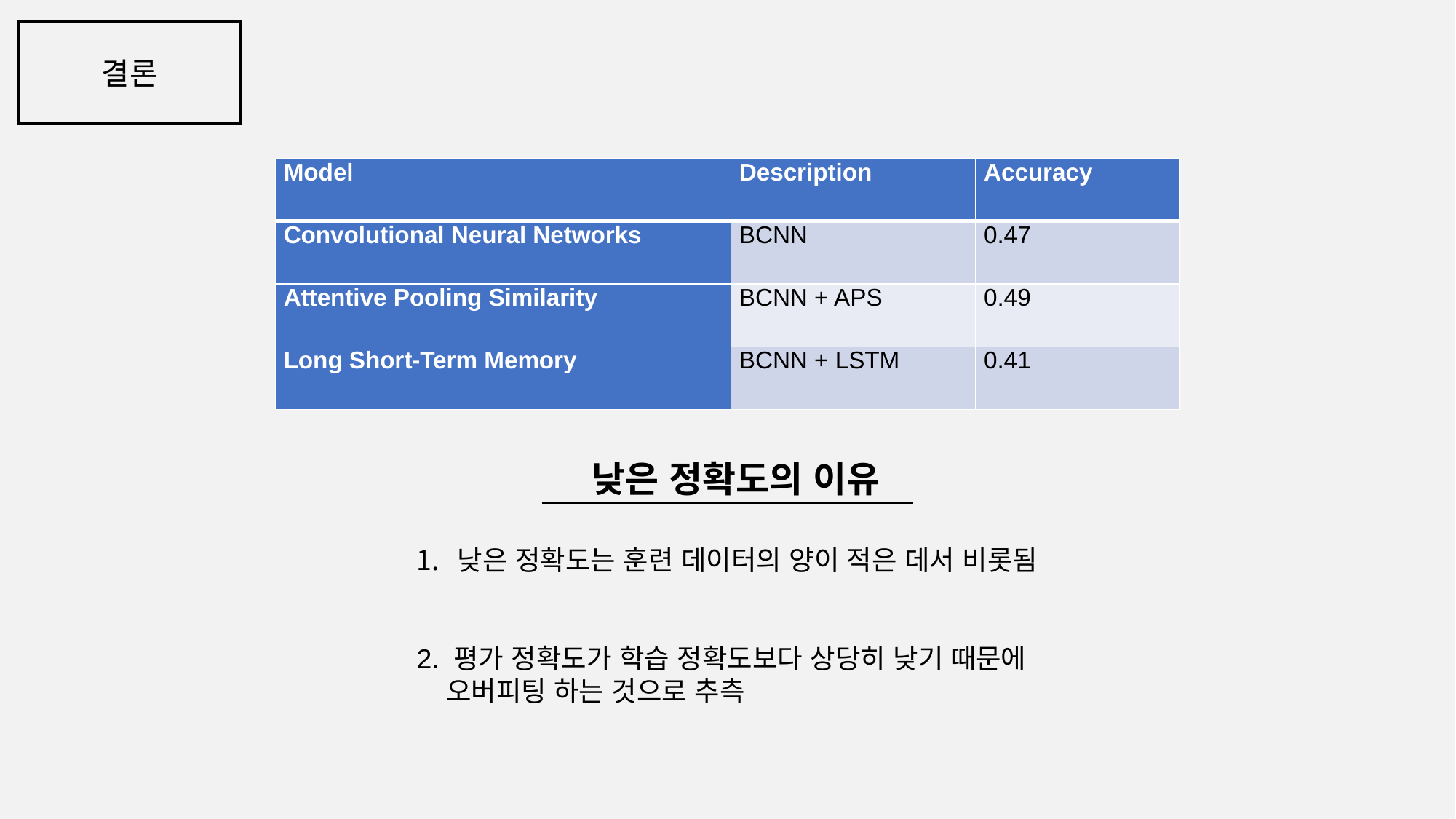

결론
| Model | Description | Accuracy |
| --- | --- | --- |
| Convolutional Neural Networks | BCNN | 0.47 |
| Attentive Pooling Similarity | BCNN + APS | 0.49 |
| Long Short-Term Memory | BCNN + LSTM | 0.41 |
 낮은 정확도의 이유

낮은 정확도는 훈련 데이터의 양이 적은 데서 비롯됨

2. 평가 정확도가 학습 정확도보다 상당히 낮기 때문에
   오버피팅 하는 것으로 추측